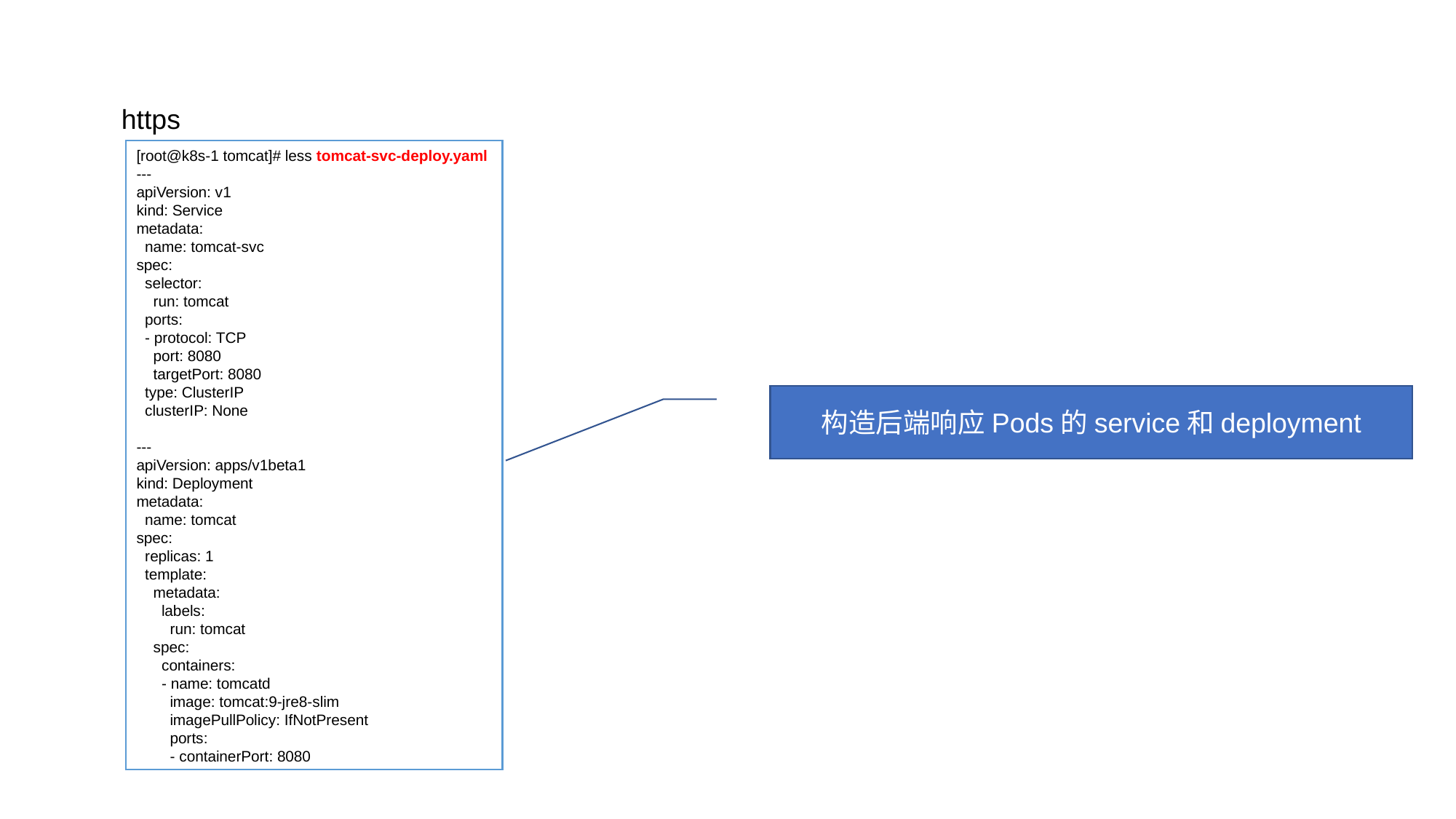

https
[root@k8s-1 tomcat]# less tomcat-svc-deploy.yaml
---
apiVersion: v1
kind: Service
metadata:
  name: tomcat-svc
spec:
  selector:
    run: tomcat
  ports:
  - protocol: TCP
    port: 8080
    targetPort: 8080
  type: ClusterIP
  clusterIP: None

---
apiVersion: apps/v1beta1
kind: Deployment
metadata:
  name: tomcat
spec:
  replicas: 1
  template:
    metadata:
      labels:
        run: tomcat
    spec:
      containers:
      - name: tomcatd
        image: tomcat:9-jre8-slim
        imagePullPolicy: IfNotPresent
        ports:
        - containerPort: 8080
构造后端响应Pods的service和deployment